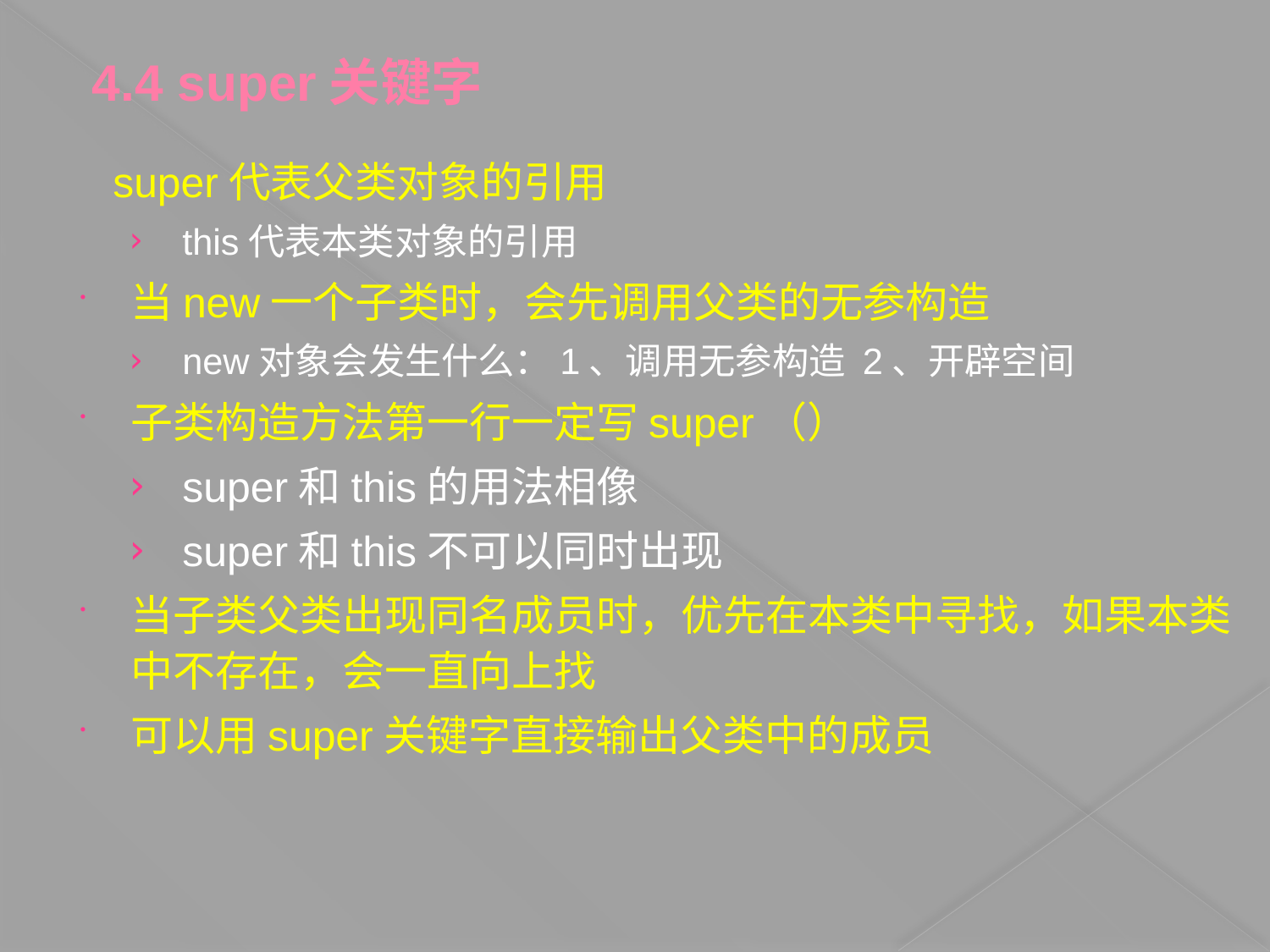

4.4 super关键字
   super代表父类对象的引用
this代表本类对象的引用
当new一个子类时，会先调用父类的无参构造
new对象会发生什么：1、调用无参构造 2、开辟空间
子类构造方法第一行一定写super（）
super和this的用法相像
super和this不可以同时出现
当子类父类出现同名成员时，优先在本类中寻找，如果本类中不存在，会一直向上找
可以用super关键字直接输出父类中的成员